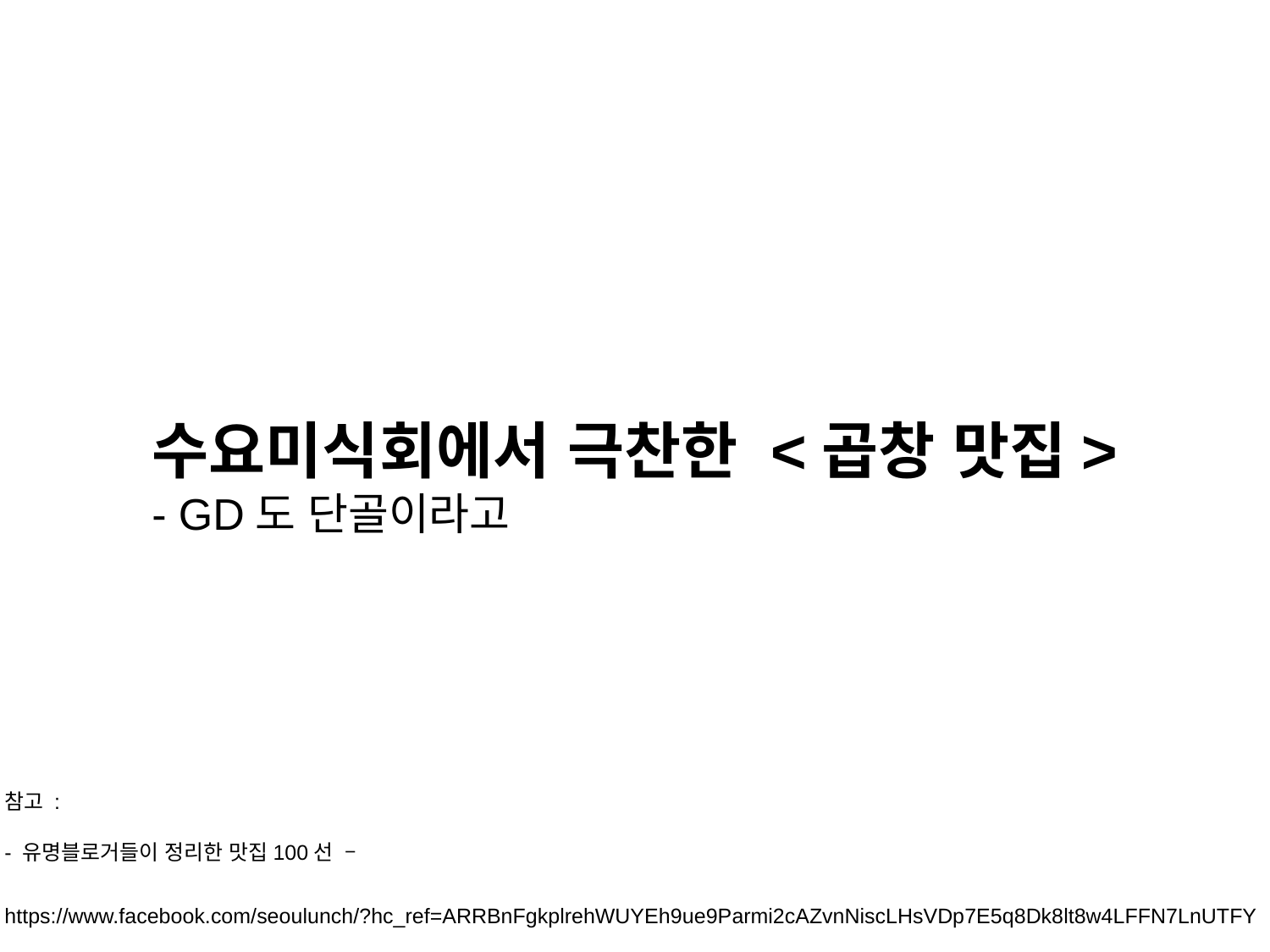

수요미식회에서 극찬한 <곱창 맛집>
- GD도 단골이라고
참고 :

- 유명블로거들이 정리한 맛집100선  –

https://www.facebook.com/seoulunch/?hc_ref=ARRBnFgkplrehWUYEh9ue9Parmi2cAZvnNiscLHsVDp7E5q8Dk8lt8w4LFFN7LnUTFY